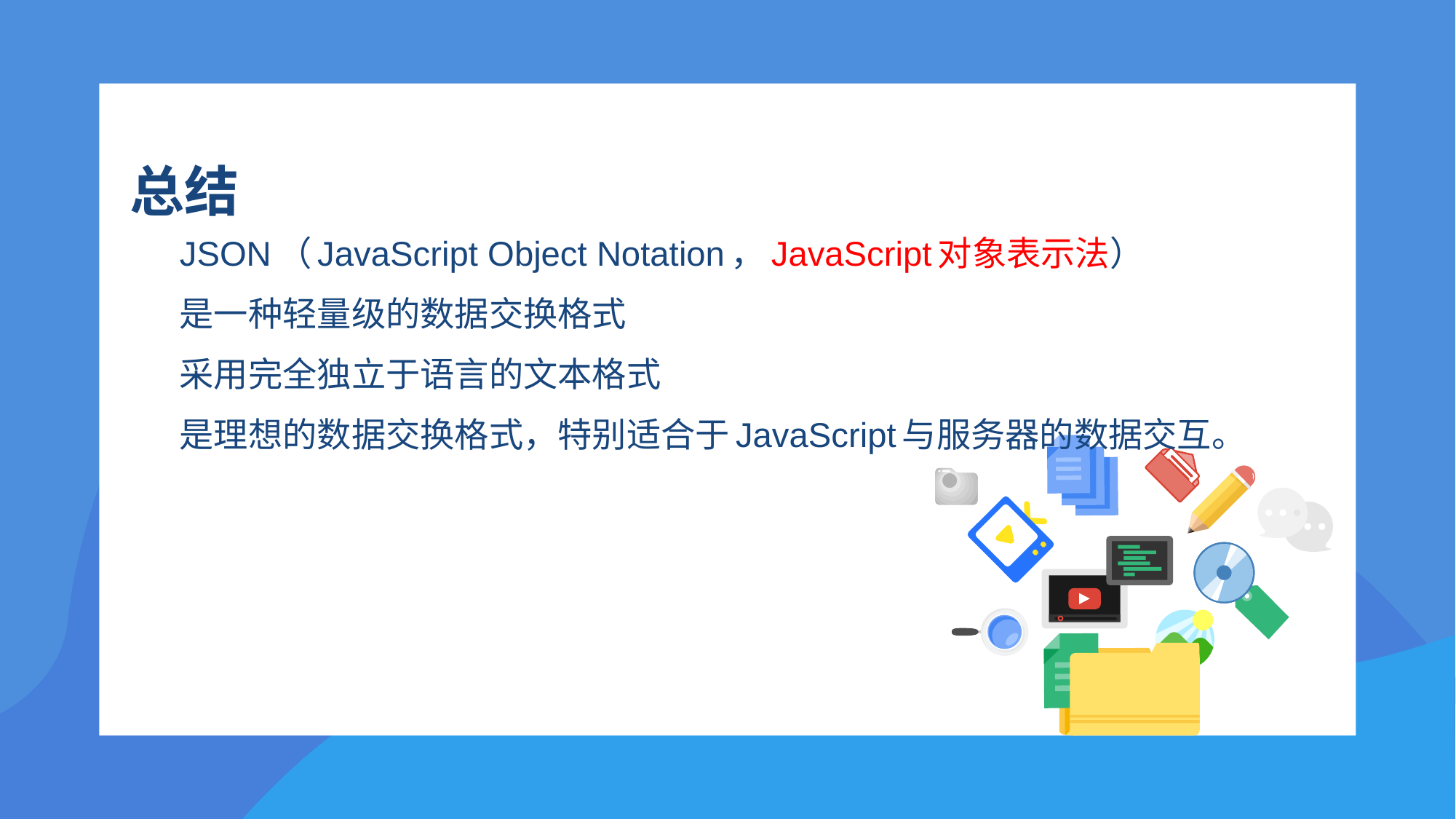

# 总结
JSON（JavaScript Object Notation，JavaScript对象表示法）
是一种轻量级的数据交换格式
采用完全独立于语言的文本格式
是理想的数据交换格式，特别适合于JavaScript与服务器的数据交互。